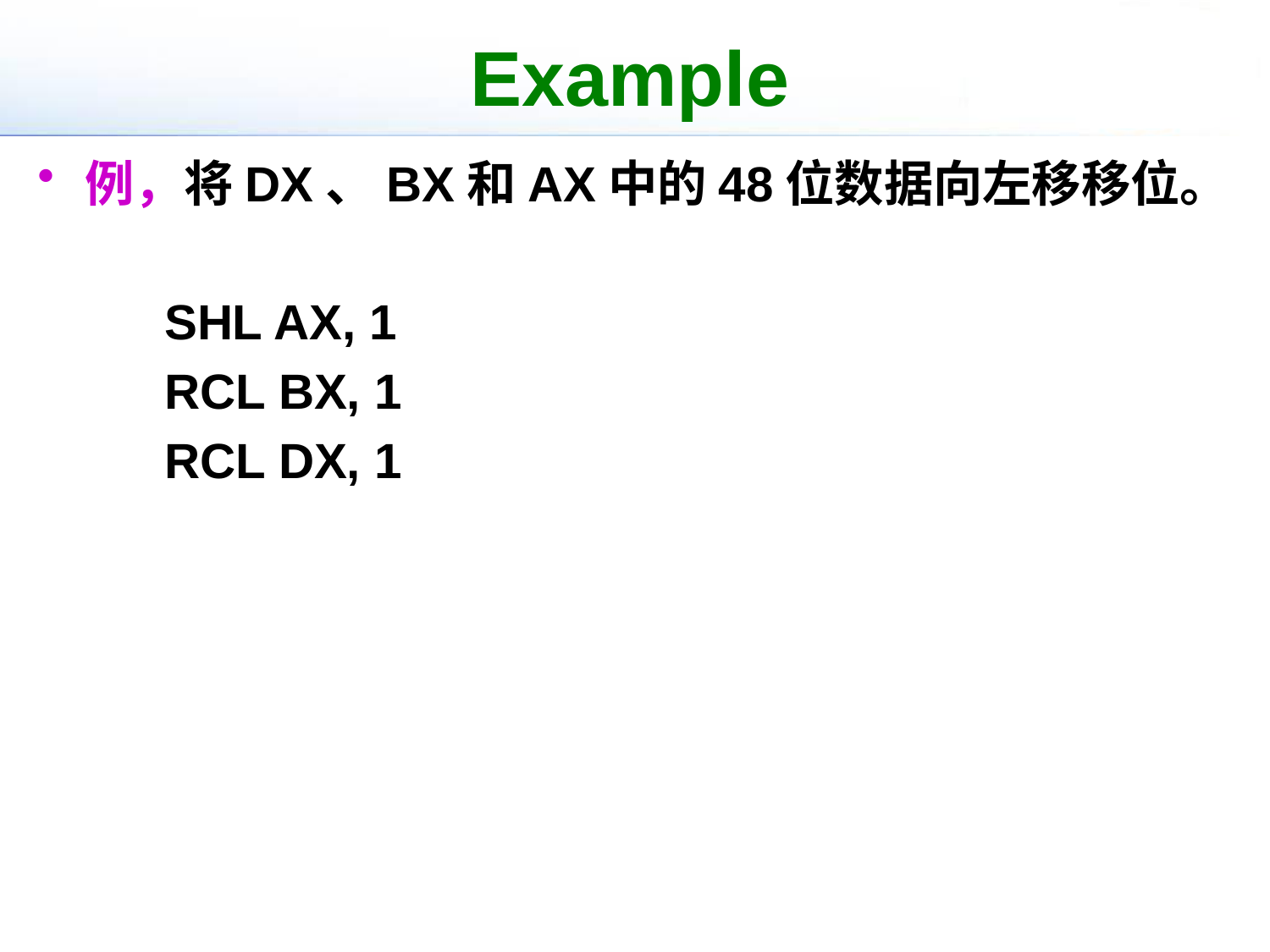

# Example
例，将DX、BX和AX中的48位数据向左移移位。

SHL AX, 1
RCL BX, 1
RCL DX, 1